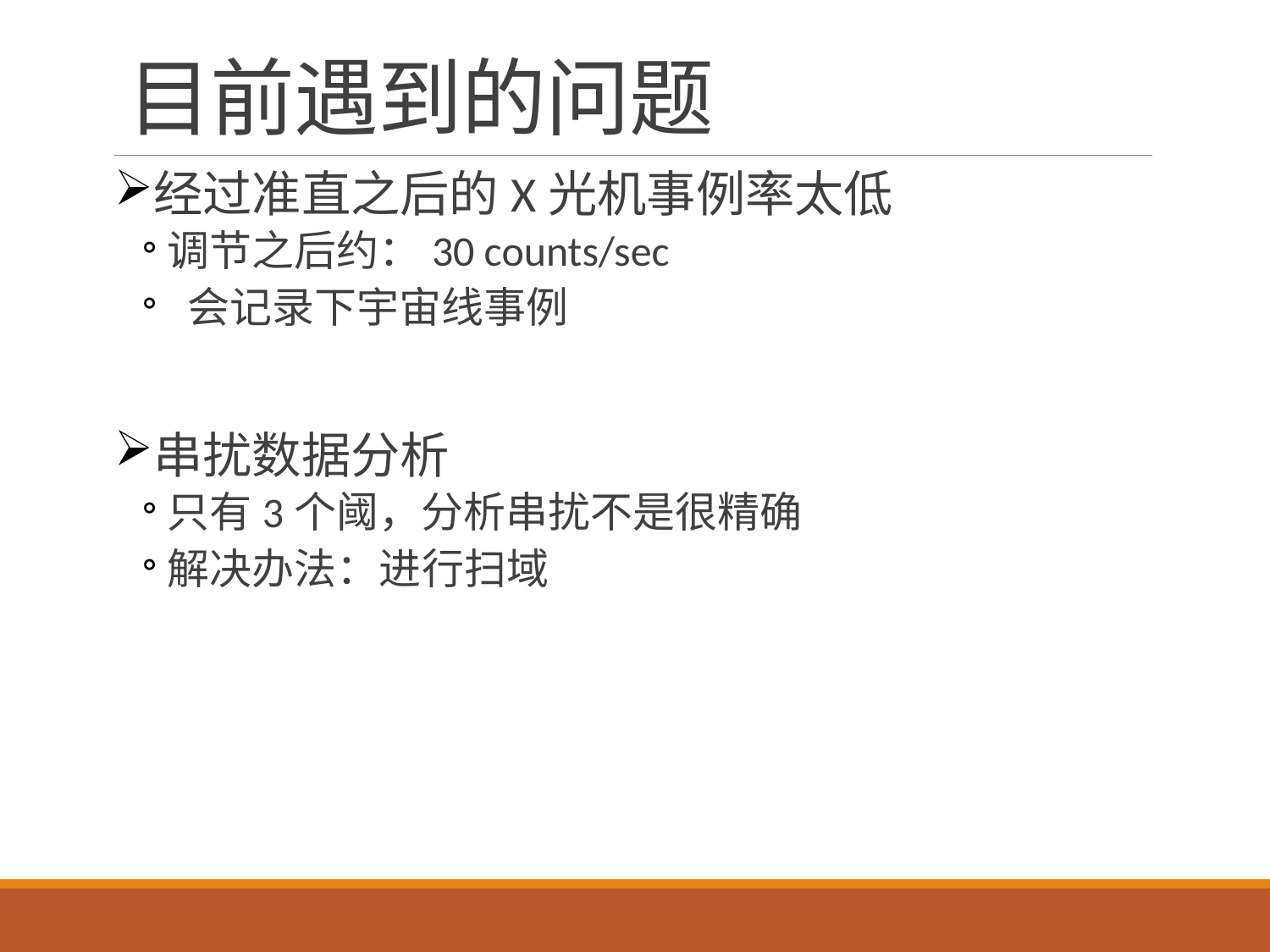

# 目前遇到的问题
经过准直之后的X光机事例率太低
调节之后约：30 counts/sec
 会记录下宇宙线事例

串扰数据分析
只有3个阈，分析串扰不是很精确
解决办法：进行扫域